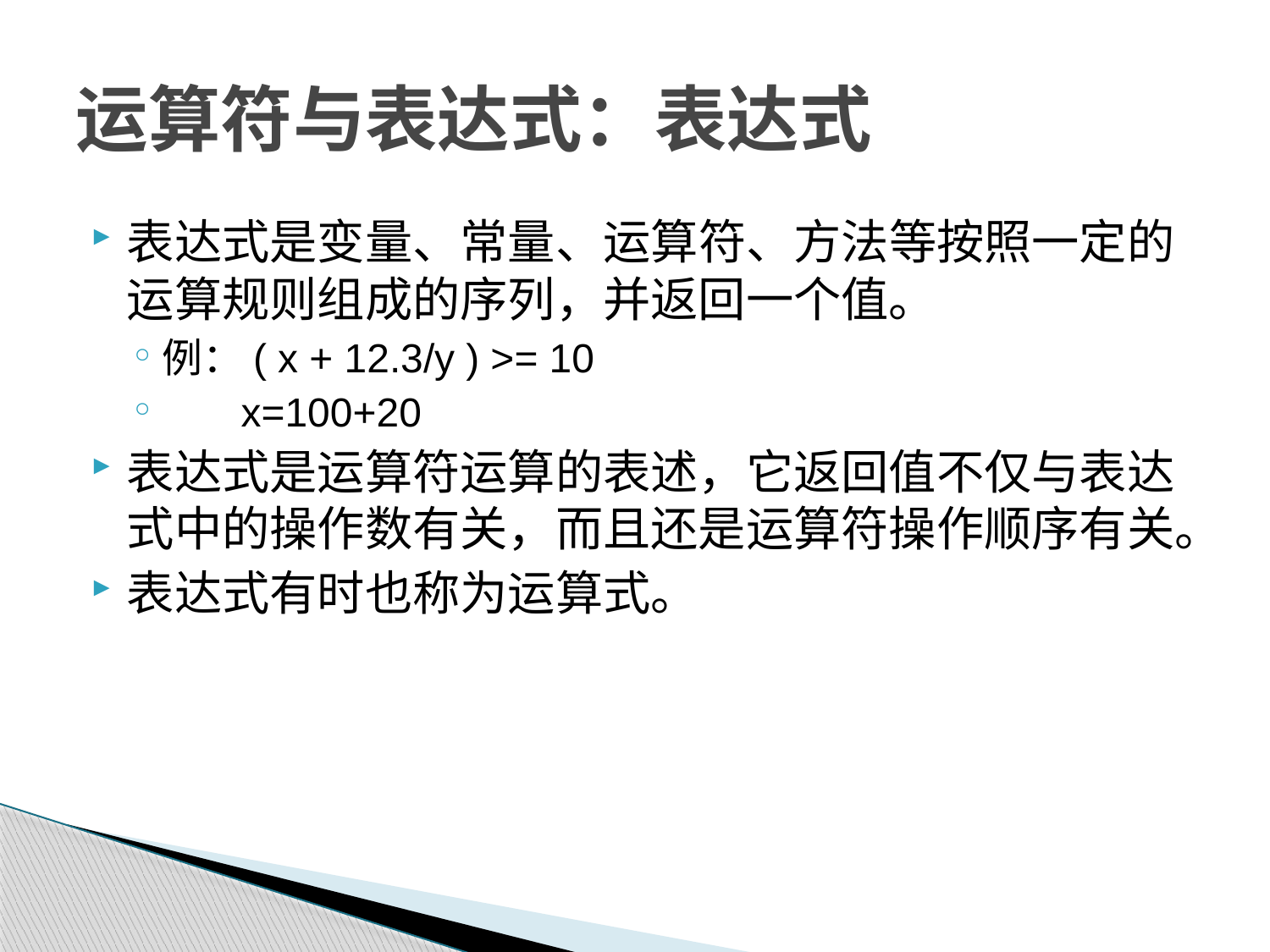

# 运算符与表达式：表达式
表达式是变量、常量、运算符、方法等按照一定的运算规则组成的序列，并返回一个值。
例：( x + 12.3/y ) >= 10
       x=100+20
表达式是运算符运算的表述，它返回值不仅与表达式中的操作数有关，而且还是运算符操作顺序有关。
表达式有时也称为运算式。